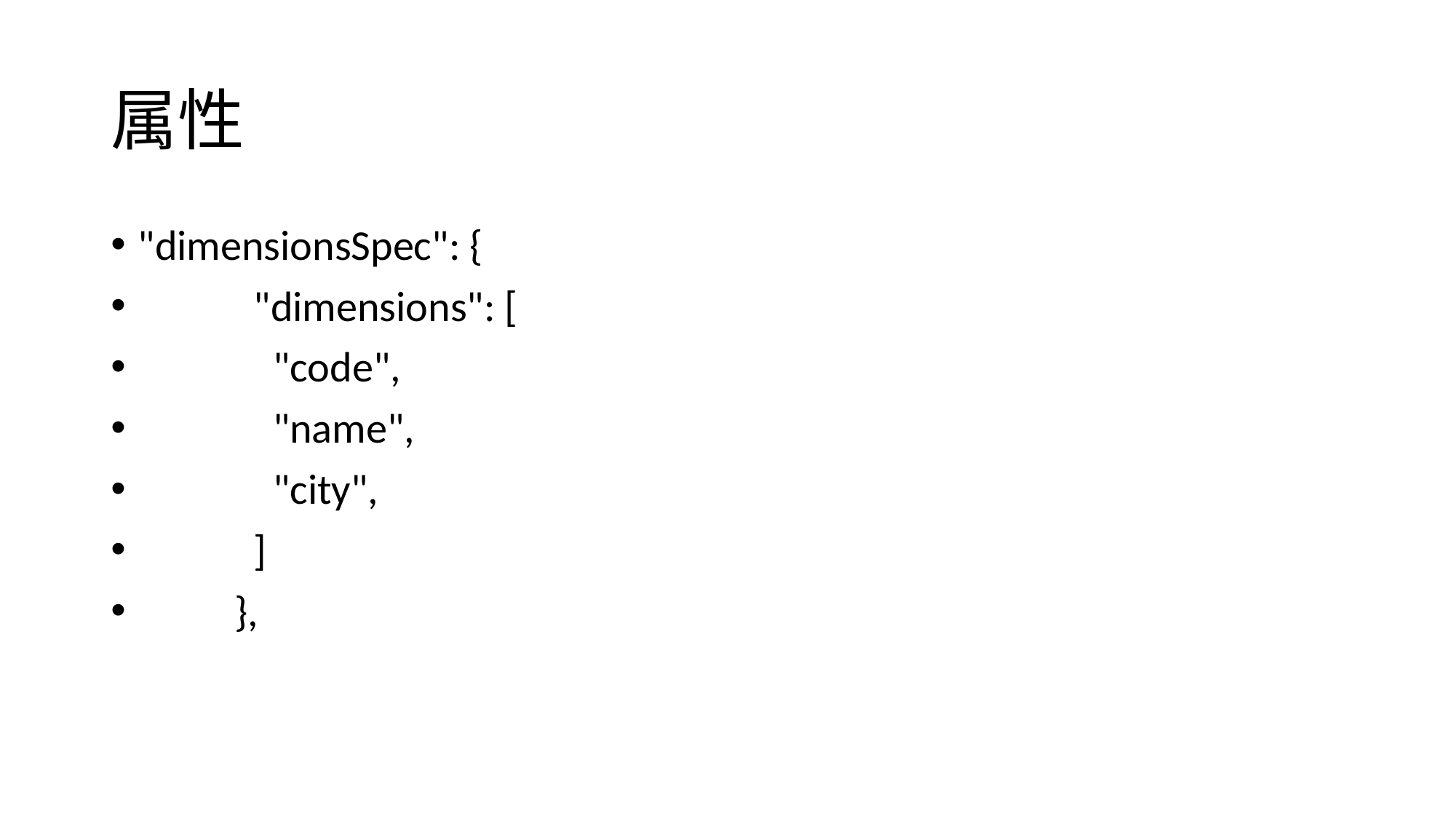

# 属性
"dimensionsSpec": {
            "dimensions": [
              "code",
              "name",
              "city",
            ]
          },